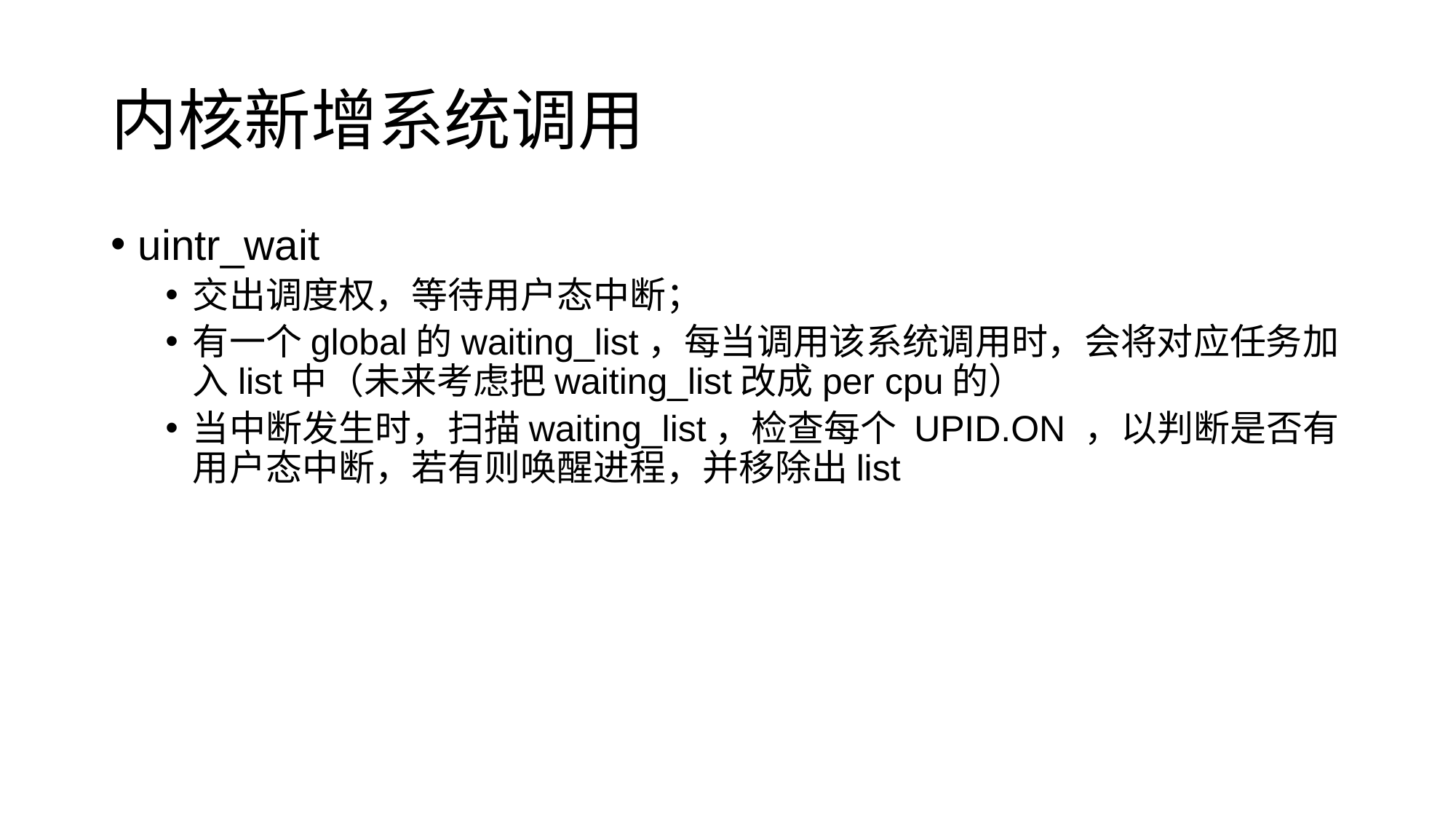

# 内核新增系统调用
uintr_wait
交出调度权，等待用户态中断；
有一个global的waiting_list，每当调用该系统调用时，会将对应任务加入list中（未来考虑把waiting_list改成per cpu的）
当中断发生时，扫描waiting_list，检查每个 UPID.ON ，以判断是否有用户态中断，若有则唤醒进程，并移除出list